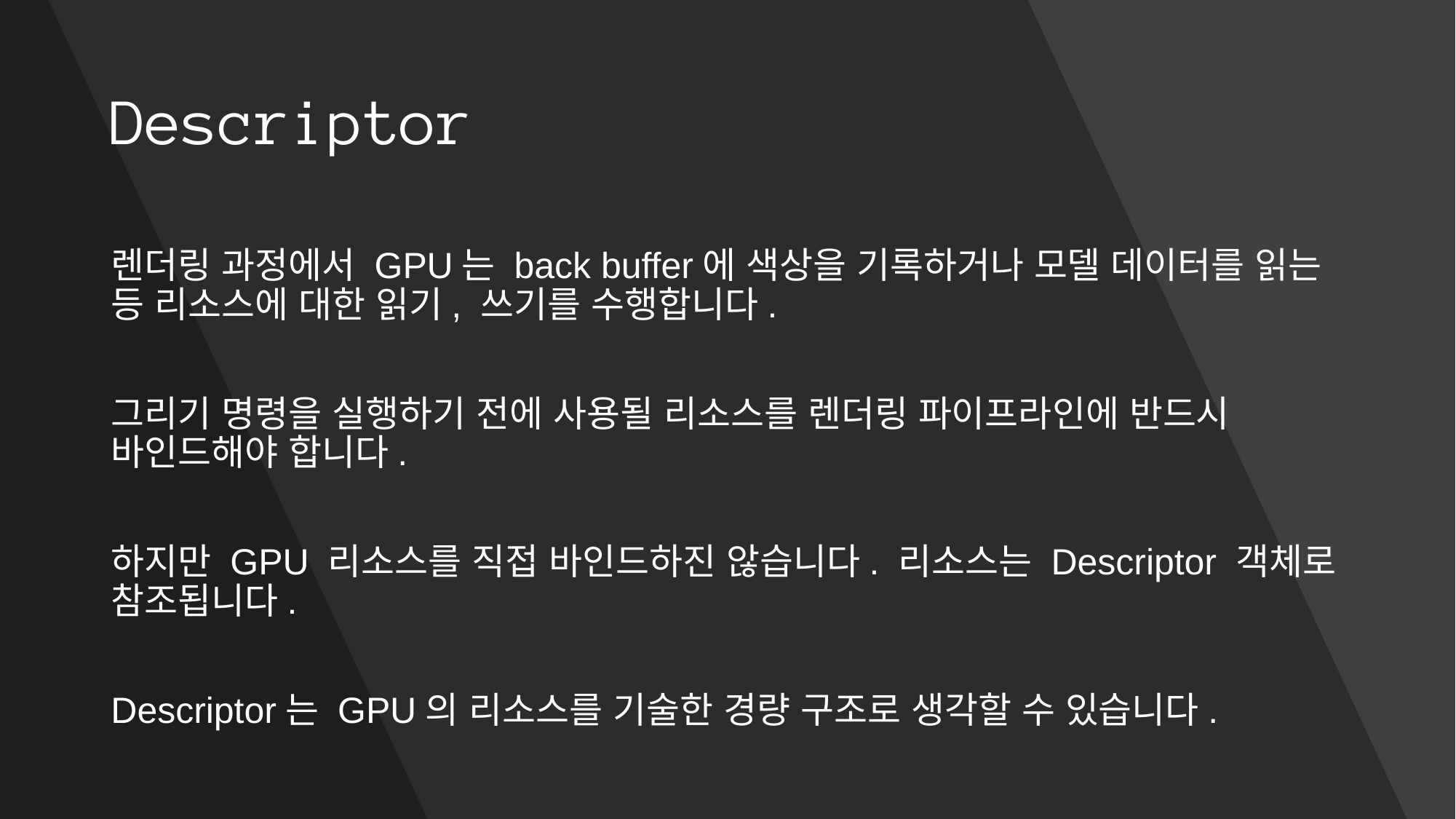

# Descriptor
렌더링 과정에서 GPU는 back buffer에 색상을 기록하거나 모델 데이터를 읽는 등 리소스에 대한 읽기, 쓰기를 수행합니다.

그리기 명령을 실행하기 전에 사용될 리소스를 렌더링 파이프라인에 반드시 바인드해야 합니다.

하지만 GPU 리소스를 직접 바인드하진 않습니다. 리소스는 Descriptor 객체로 참조됩니다.

Descriptor는 GPU의 리소스를 기술한 경량 구조로 생각할 수 있습니다.